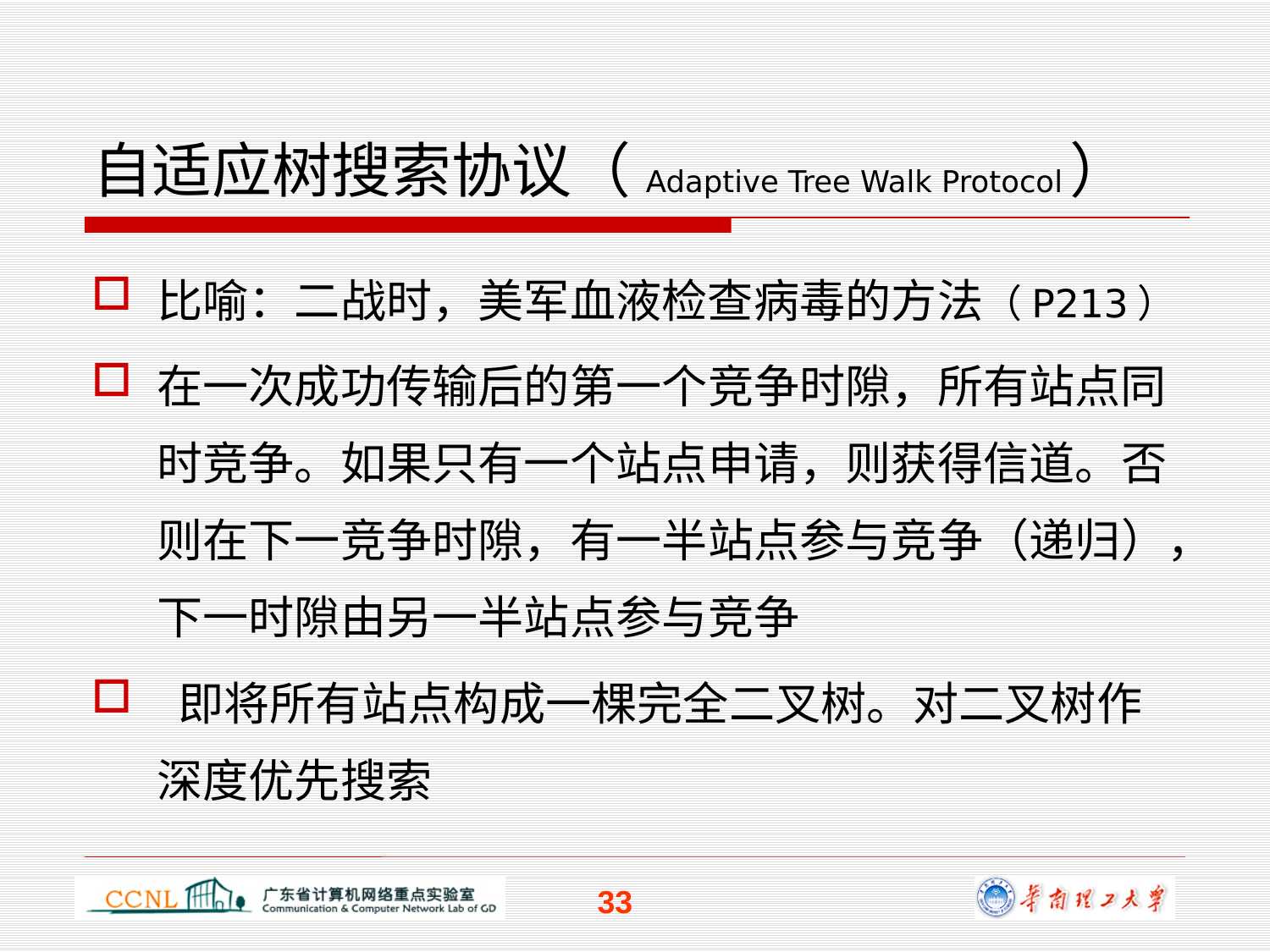

# 自适应树搜索协议（Adaptive Tree Walk Protocol）
比喻：二战时，美军血液检查病毒的方法（P213）
在一次成功传输后的第一个竞争时隙，所有站点同时竞争。如果只有一个站点申请，则获得信道。否则在下一竞争时隙，有一半站点参与竞争（递归），下一时隙由另一半站点参与竞争
 即将所有站点构成一棵完全二叉树。对二叉树作深度优先搜索